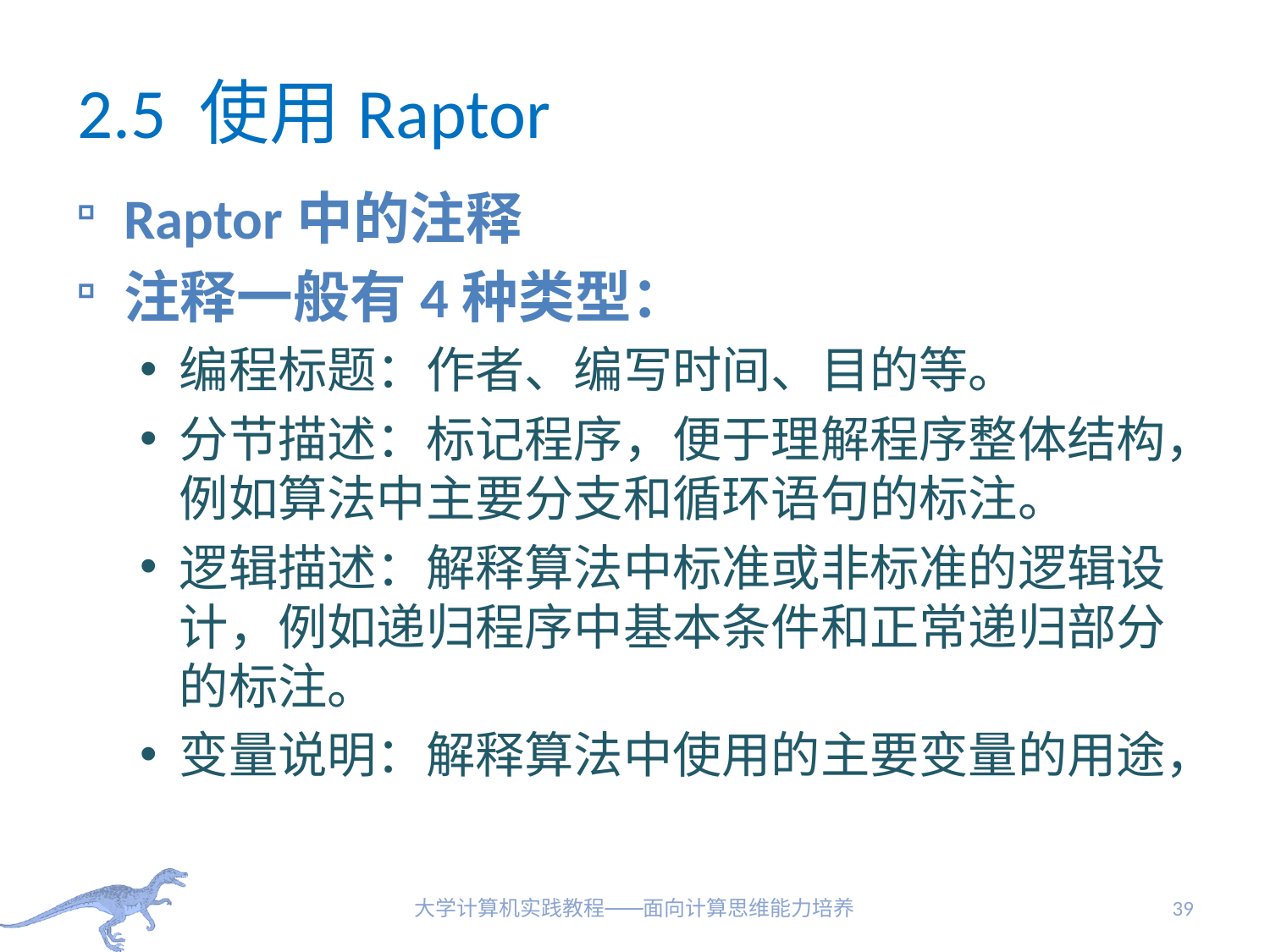

# 2.5 使用Raptor
Raptor中的注释
注释一般有4种类型：
编程标题：作者、编写时间、目的等。
分节描述：标记程序，便于理解程序整体结构，例如算法中主要分支和循环语句的标注。
逻辑描述：解释算法中标准或非标准的逻辑设计，例如递归程序中基本条件和正常递归部分的标注。
变量说明：解释算法中使用的主要变量的用途，
大学计算机实践教程——面向计算思维能力培养
39